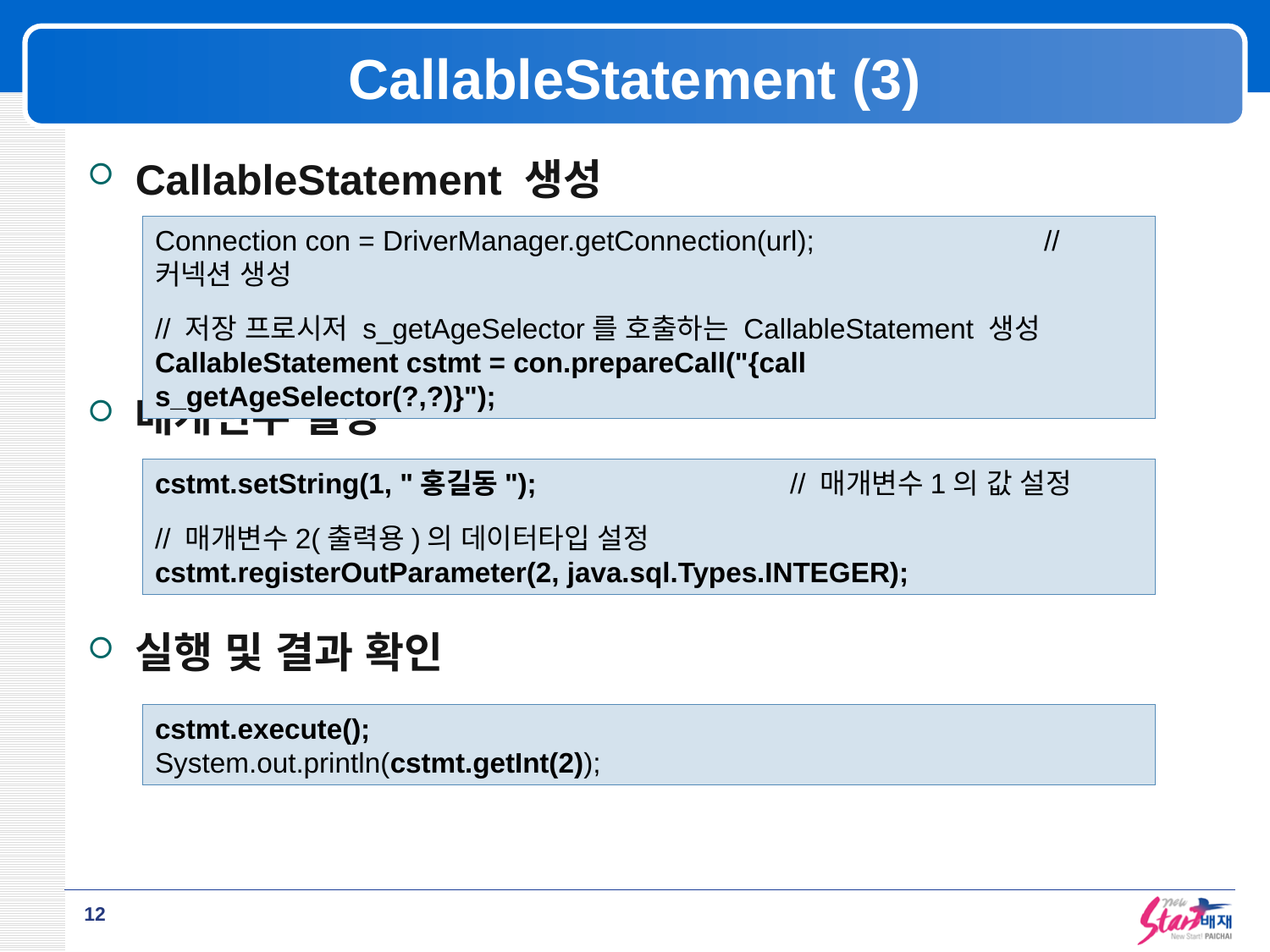

# CallableStatement (3)
CallableStatement 생성

매개변수 설정

실행 및 결과 확인
Connection con = DriverManager.getConnection(url);		// 커넥션 생성

// 저장 프로시저 s_getAgeSelector를 호출하는 CallableStatement 생성
CallableStatement cstmt = con.prepareCall("{call s_getAgeSelector(?,?)}");
cstmt.setString(1, "홍길동");		// 매개변수1의 값 설정

// 매개변수2(출력용)의 데이터타입 설정
cstmt.registerOutParameter(2, java.sql.Types.INTEGER);
cstmt.execute();
System.out.println(cstmt.getInt(2));
12